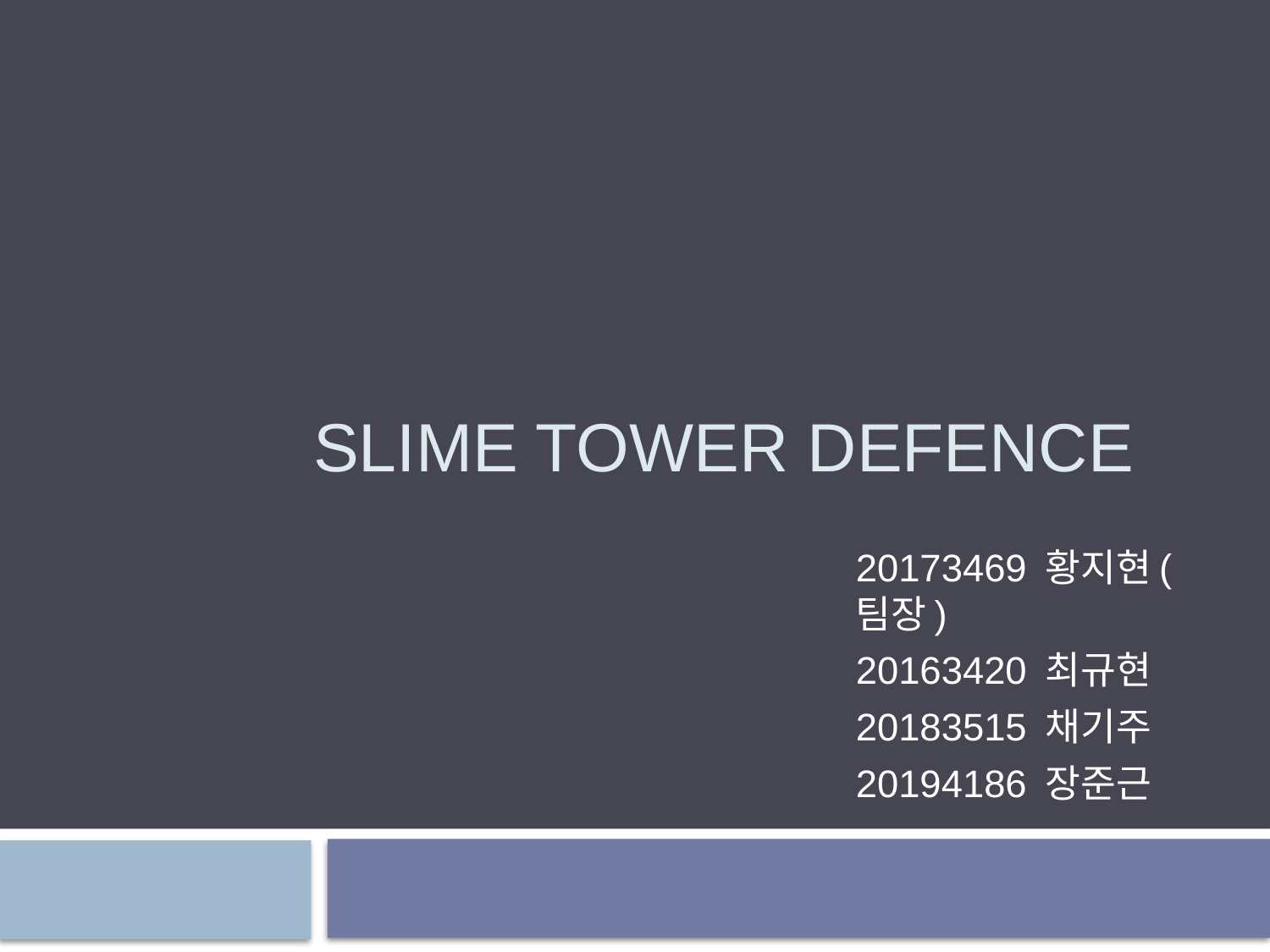

# Slime Tower Defence
20173469 황지현(팀장)
20163420 최규현
20183515 채기주
20194186 장준근